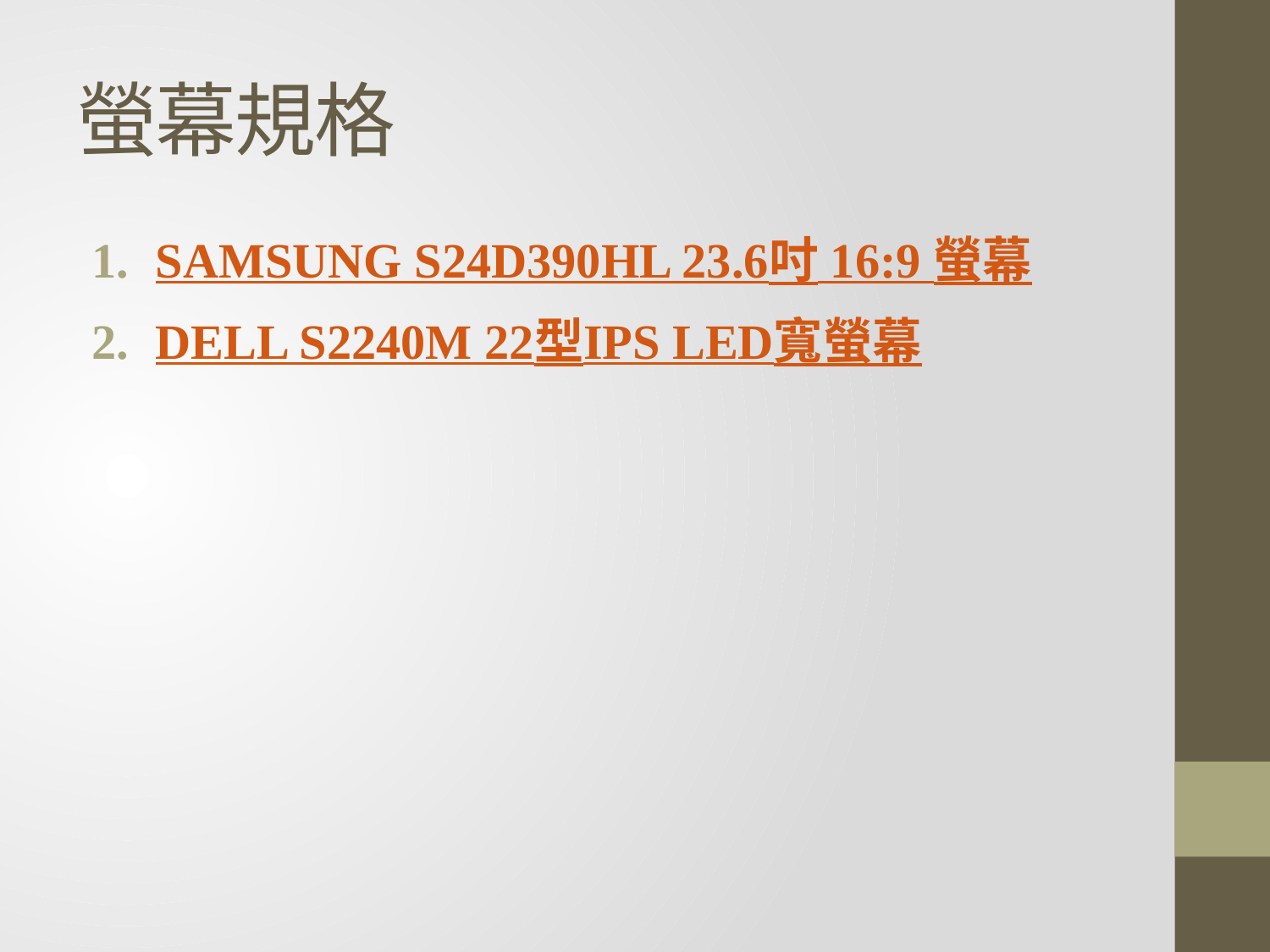

# 螢幕規格
SAMSUNG S24D390HL 23.6吋 16:9 螢幕
DELL S2240M 22型IPS LED寬螢幕